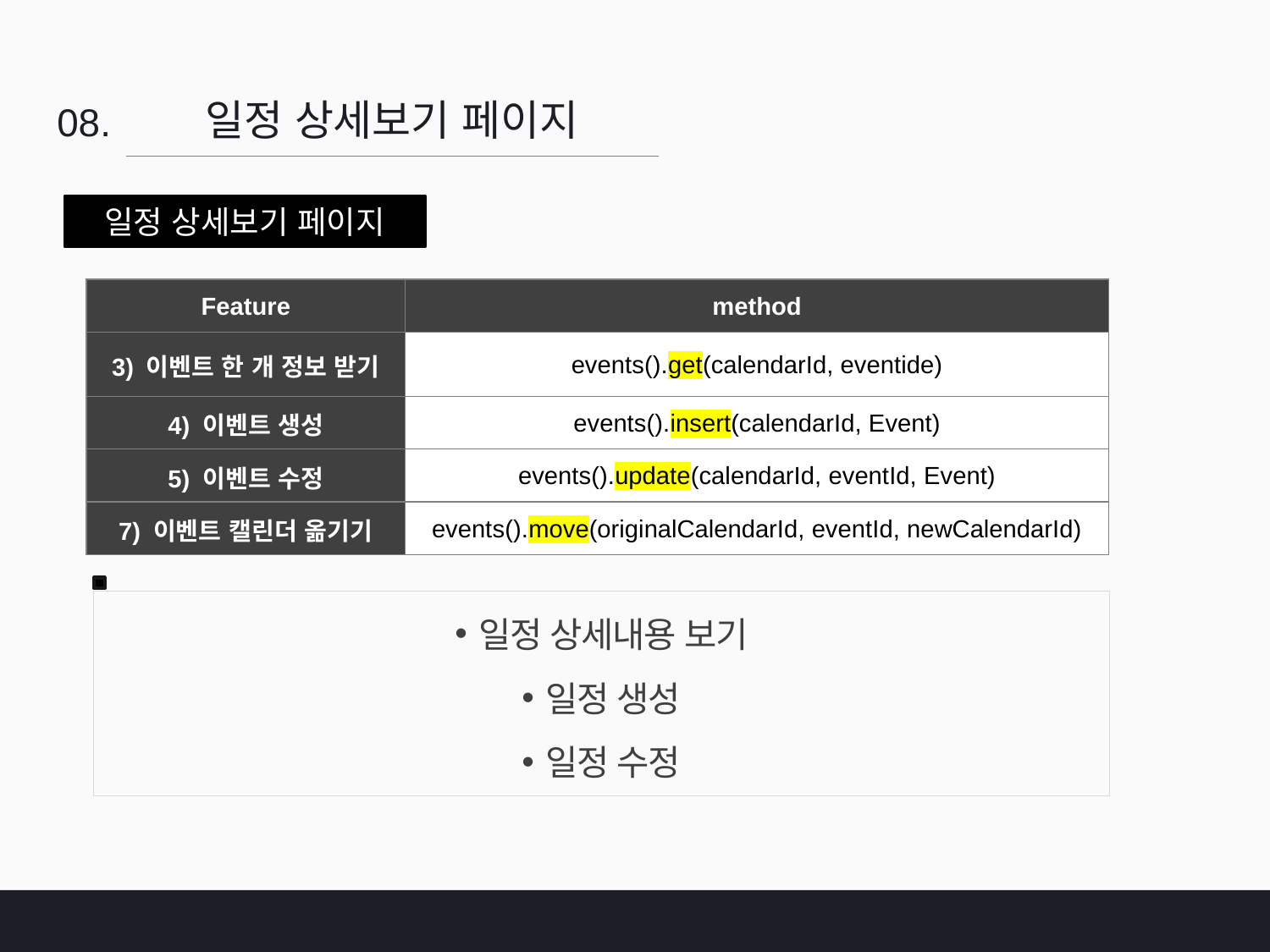

일정 상세보기 페이지
08.
일정 상세보기 페이지
| Feature | method |
| --- | --- |
| 3) 이벤트 한 개 정보 받기 | events().get(calendarId, eventide) |
| 4) 이벤트 생성 | events().insert(calendarId, Event) |
| 5) 이벤트 수정 | events().update(calendarId, eventId, Event) |
| 7) 이벤트 캘린더 옮기기 | events().move(originalCalendarId, eventId, newCalendarId) |

일정 상세내용 보기
일정 생성
일정 수정